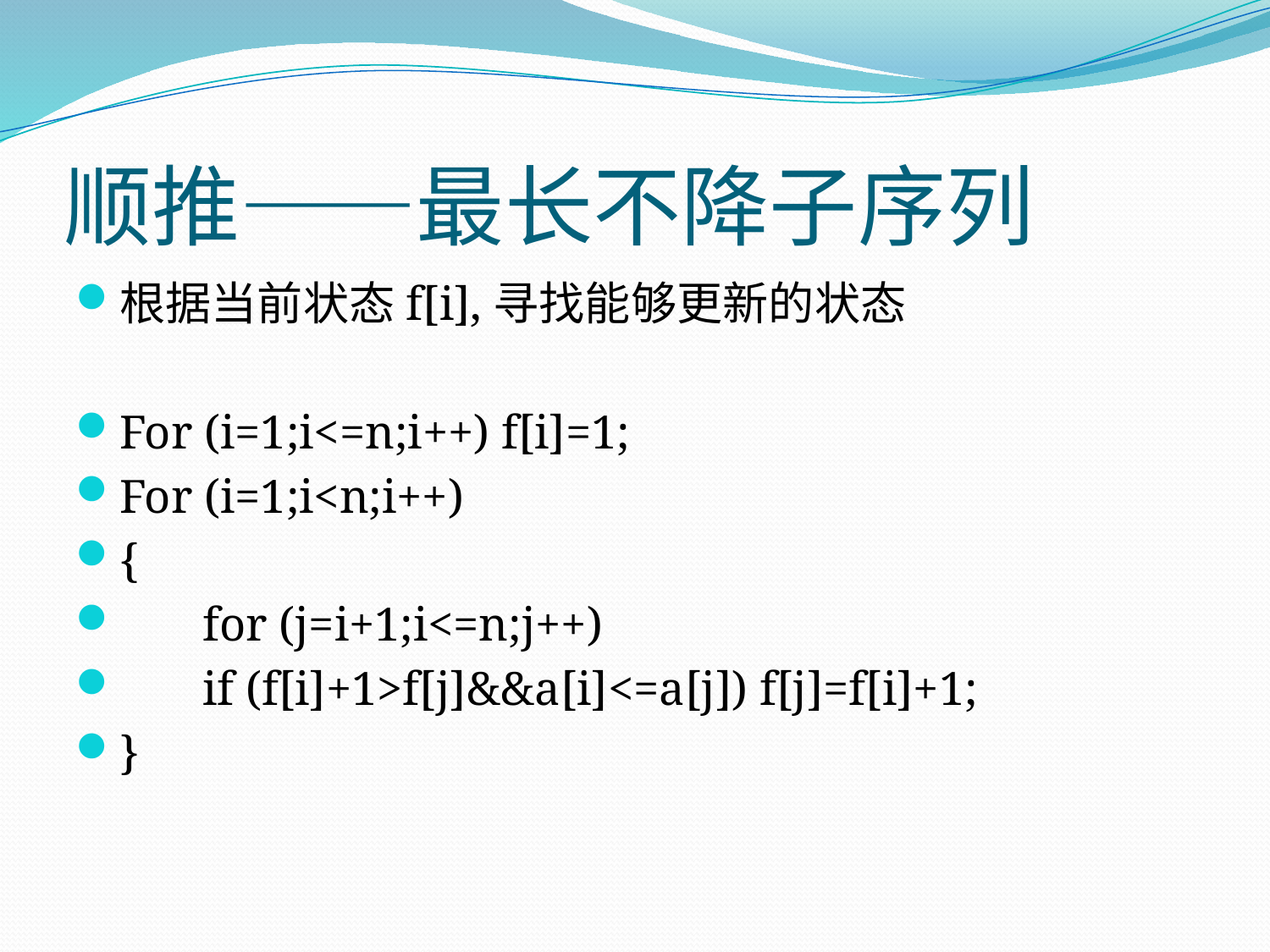

# 顺推——最长不降子序列
根据当前状态f[i],寻找能够更新的状态

For (i=1;i<=n;i++) f[i]=1;
For (i=1;i<n;i++)
{
       for (j=i+1;i<=n;j++)
       if (f[i]+1>f[j]&&a[i]<=a[j]) f[j]=f[i]+1;
}